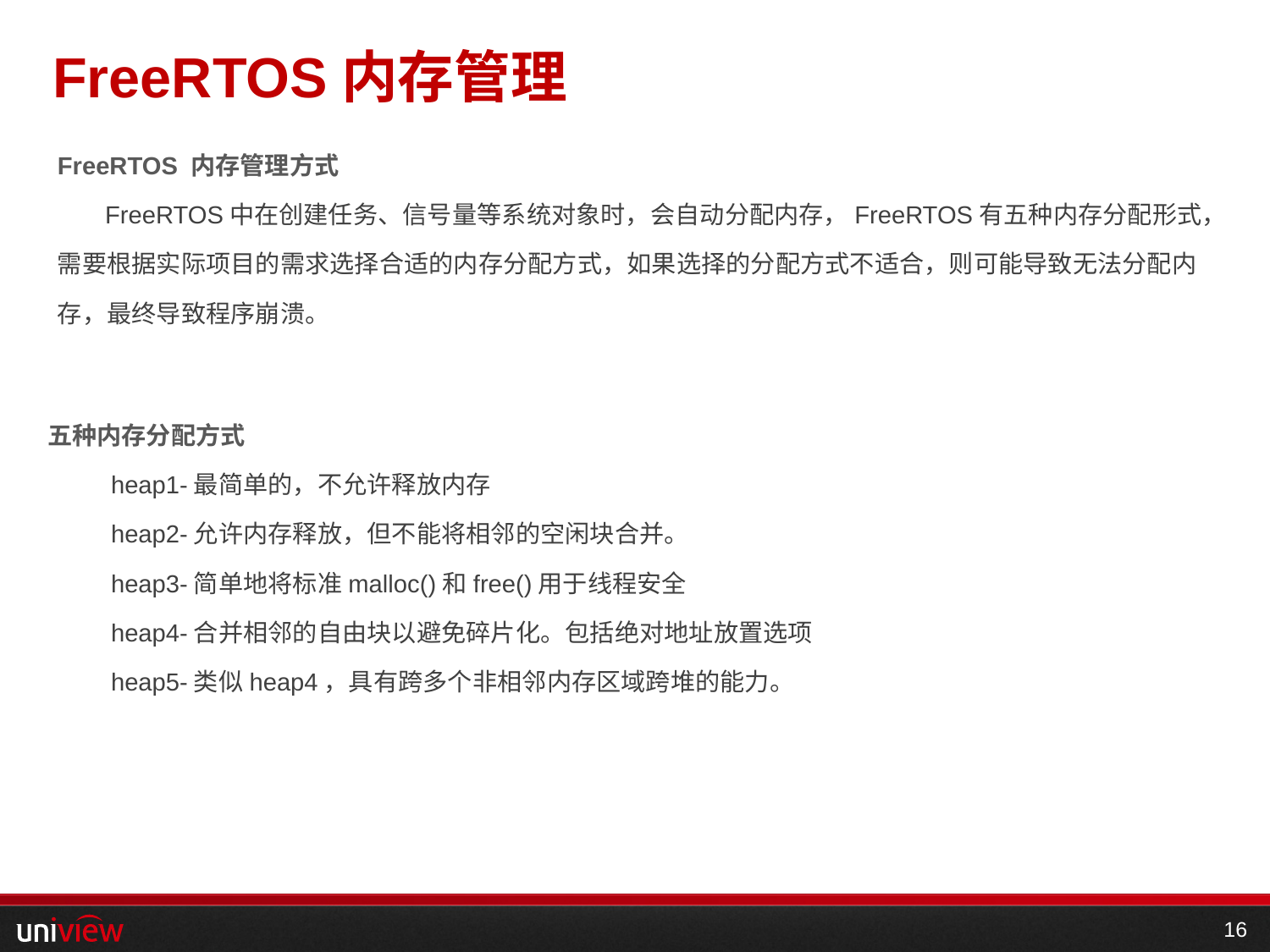

FreeRTOS内存管理
FreeRTOS 内存管理方式
	FreeRTOS中在创建任务、信号量等系统对象时，会自动分配内存，FreeRTOS有五种内存分配形式，
需要根据实际项目的需求选择合适的内存分配方式，如果选择的分配方式不适合，则可能导致无法分配内
存，最终导致程序崩溃。
五种内存分配方式
heap1-最简单的，不允许释放内存
heap2-允许内存释放，但不能将相邻的空闲块合并。
heap3-简单地将标准malloc()和free()用于线程安全
heap4-合并相邻的自由块以避免碎片化。包括绝对地址放置选项
heap5-类似heap4，具有跨多个非相邻内存区域跨堆的能力。